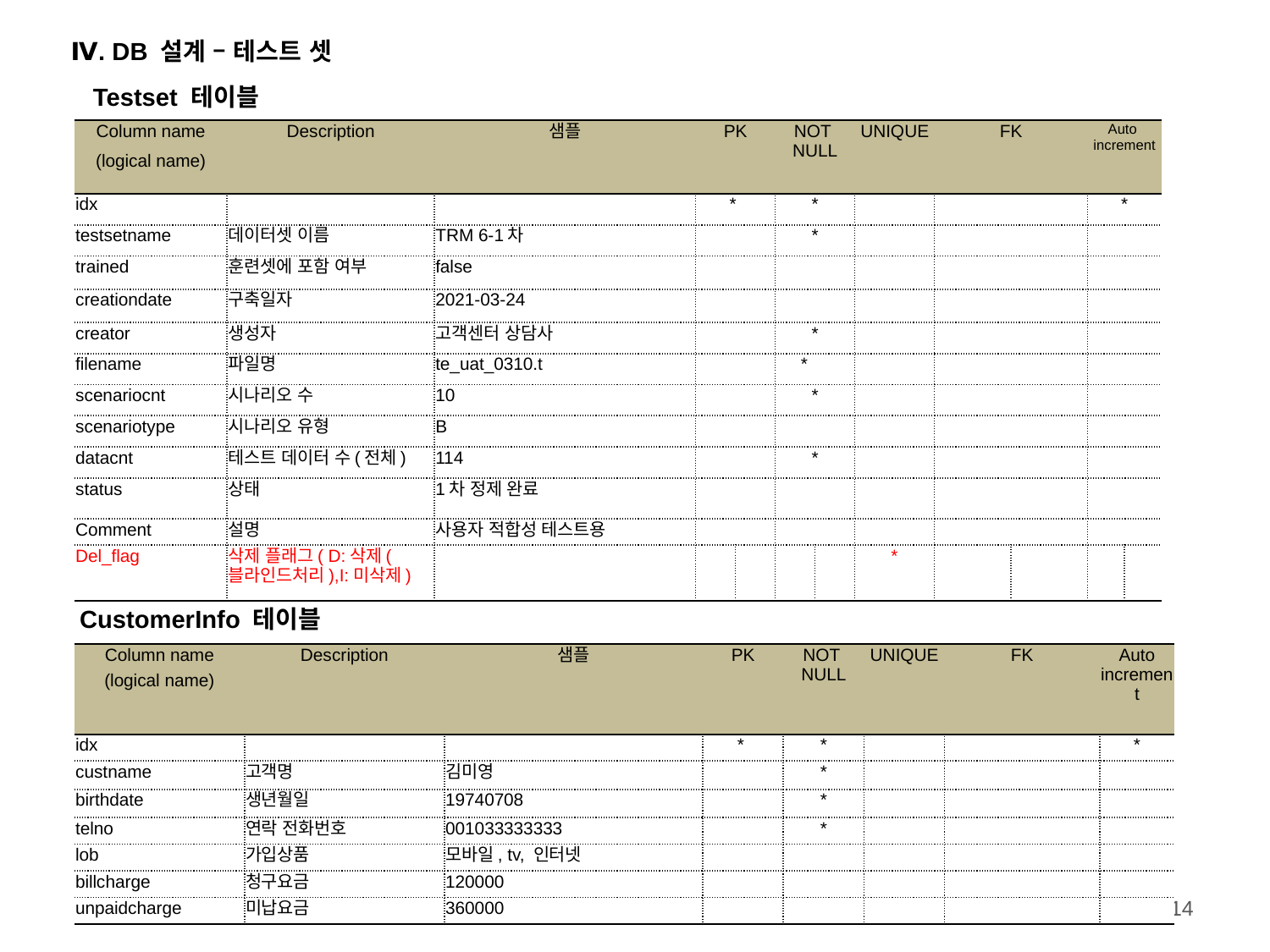

Ⅳ. DB 설계 – 테스트 셋
Testset 테이블
| Column name | Description | 샘플 | PK |  | NOT NULL |  | UNIQUE | FK |  | Auto increment |  |
| --- | --- | --- | --- | --- | --- | --- | --- | --- | --- | --- | --- |
| (logical name) |  |  |  |  |  |  |  |  |  |  |  |
| idx |  |  | \* |  | \* |  |  |  |  | \* |  |
| testsetname | 데이터셋 이름 | TRM 6-1차 |  |  | \* |  |  |  |  |  |  |
| trained | 훈련셋에 포함 여부 | false |  |  |  |  |  |  |  |  |  |
| creationdate | 구축일자 | 2021-03-24 |  |  |  |  |  |  |  |  |  |
| creator | 생성자 | 고객센터 상담사 |  |  | \* |  |  |  |  |  |  |
| filename | 파일명 | te\_uat\_0310.t |  |  | \* |  |  |  |  |  |  |
| scenariocnt | 시나리오 수 | 10 |  |  | \* |  |  |  |  |  |  |
| scenariotype | 시나리오 유형 | B |  |  |  |  |  |  |  |  |  |
| datacnt | 테스트 데이터 수(전체) | 114 |  |  | \* |  |  |  |  |  |  |
| status | 상태 | 1차 정제 완료 |  |  |  |  |  |  |  |  |  |
| Comment | 설명 | 사용자 적합성 테스트용 |  |  |  |  |  |  |  |  |  |
| Del\_flag | 삭제 플래그( D:삭제(블라인드처리),I:미삭제) |  |  |  |  |  | \* |  |  |  |  |
CustomerInfo 테이블
| Column name | Description | 샘플 | PK | NOT NULL | UNIQUE | FK | Auto increment |
| --- | --- | --- | --- | --- | --- | --- | --- |
| (logical name) |  |  |  |  |  |  |  |
| idx |  |  | \* | \* |  |  | \* |
| custname | 고객명 | 김미영 |  | \* |  |  |  |
| birthdate | 생년월일 | 19740708 |  | \* |  |  |  |
| telno | 연락 전화번호 | 001033333333 |  | \* |  |  |  |
| lob | 가입상품 | 모바일, tv, 인터넷 |  |  |  |  |  |
| billcharge | 청구요금 | 120000 |  |  |  |  |  |
| unpaidcharge | 미납요금 | 360000 |  |  |  |  |  |
14